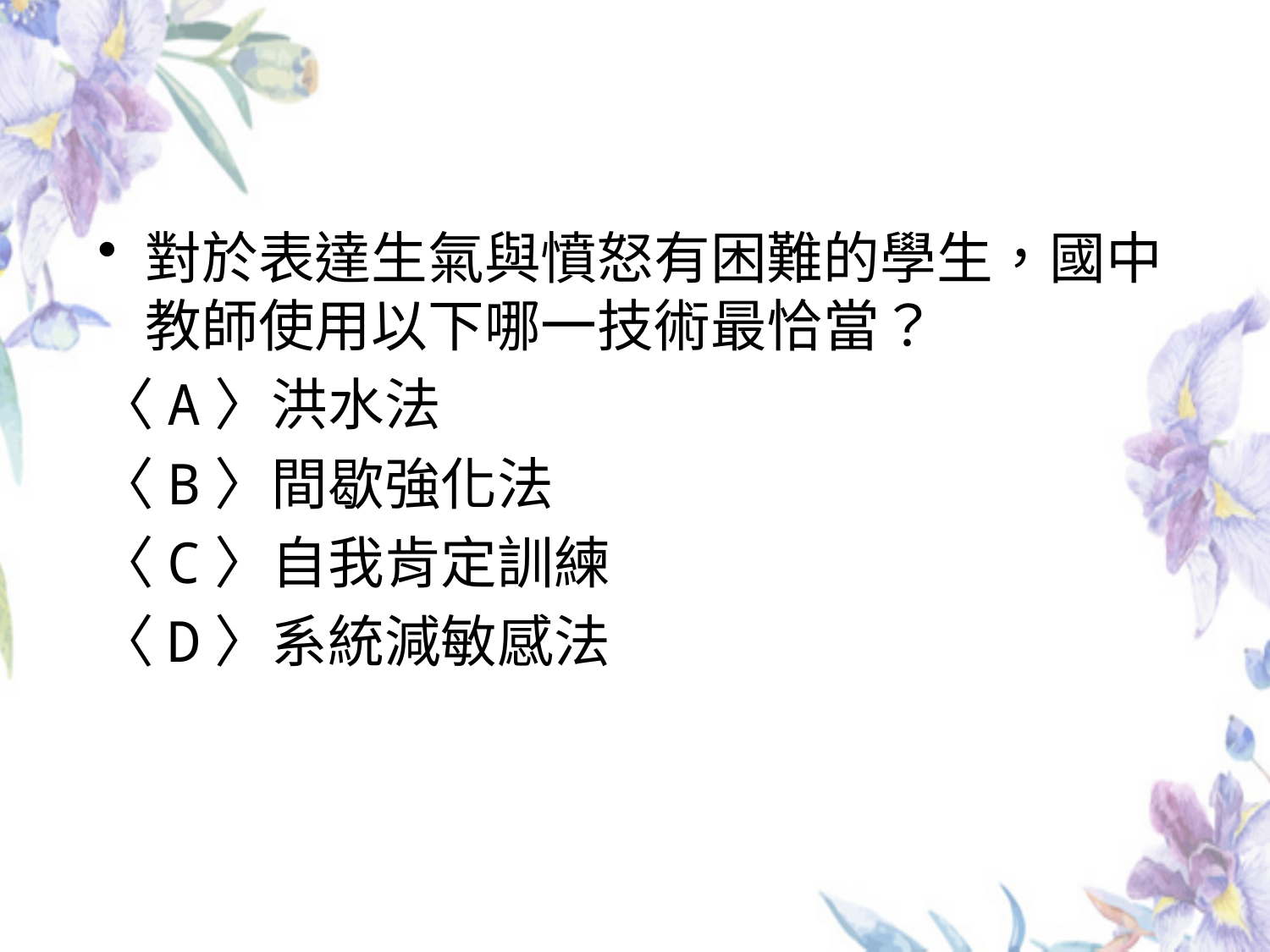

對於表達生氣與憤怒有困難的學生，國中教師使用以下哪一技術最恰當？
〈A〉洪水法
〈B〉間歇強化法
〈C〉自我肯定訓練
〈D〉系統減敏感法